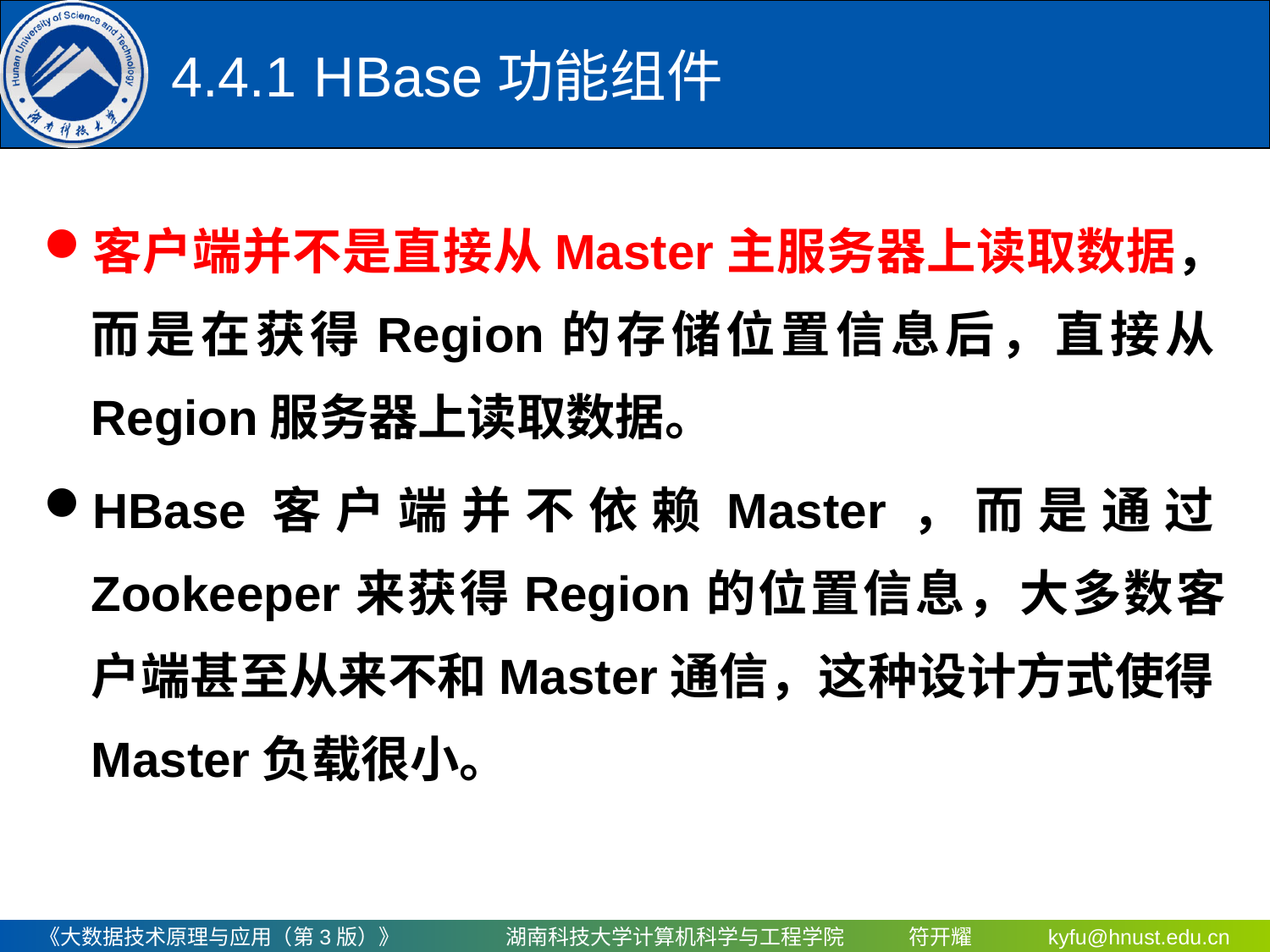

# 4.4.1	 HBase功能组件
客户端并不是直接从Master主服务器上读取数据，而是在获得Region的存储位置信息后，直接从Region服务器上读取数据。
HBase客户端并不依赖Master，而是通过Zookeeper来获得Region的位置信息，大多数客户端甚至从来不和Master通信，这种设计方式使得Master负载很小。